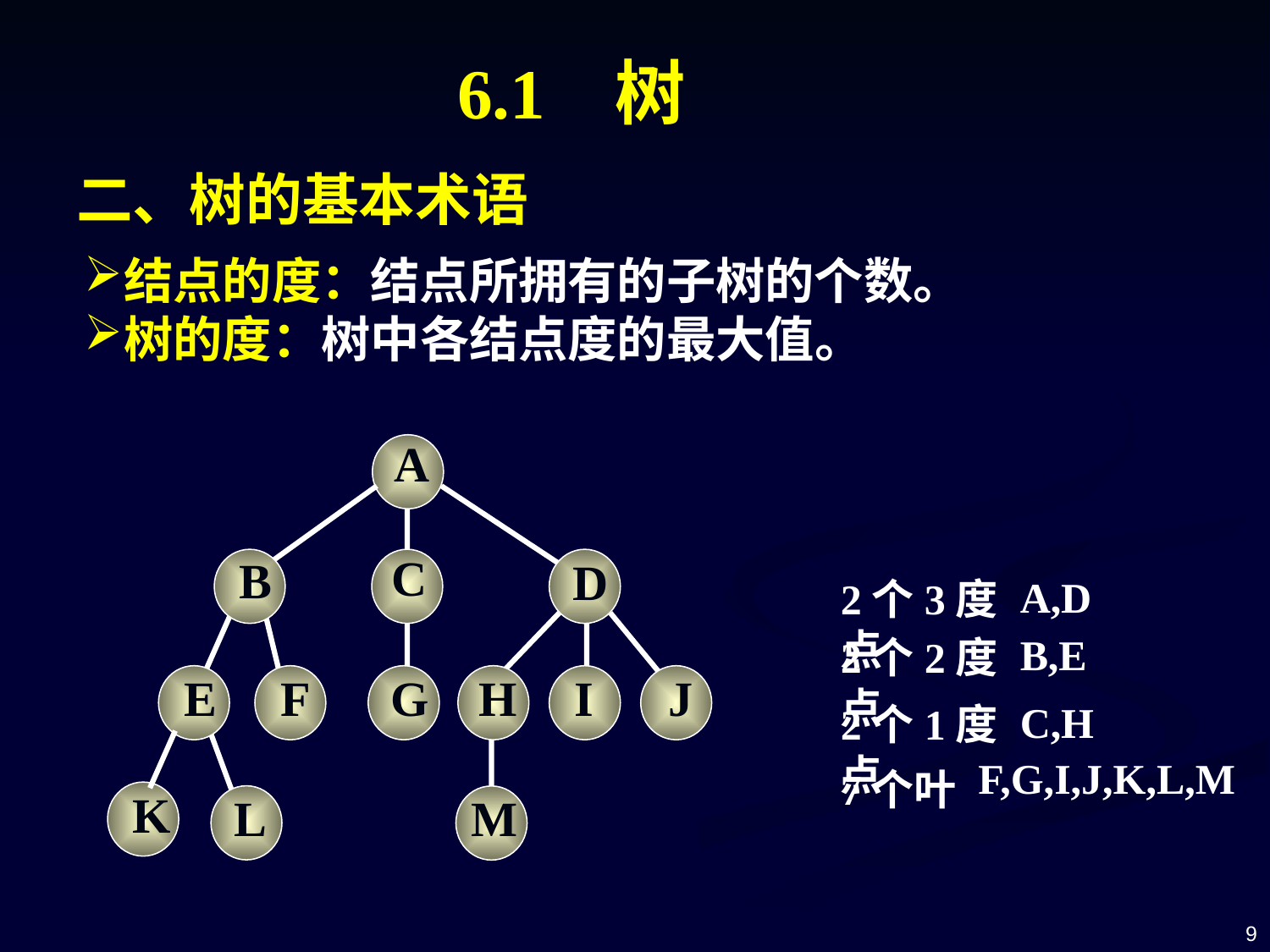

6.1   树
二、树的基本术语
结点的度：结点所拥有的子树的个数。
树的度：树中各结点度的最大值。

A

C

B

D

E
F
G
H
I
J

K

L
M
A,D
2个3度点
B,E
2个2度点
C,H
2个1度点
F,G,I,J,K,L,M
7个叶
9